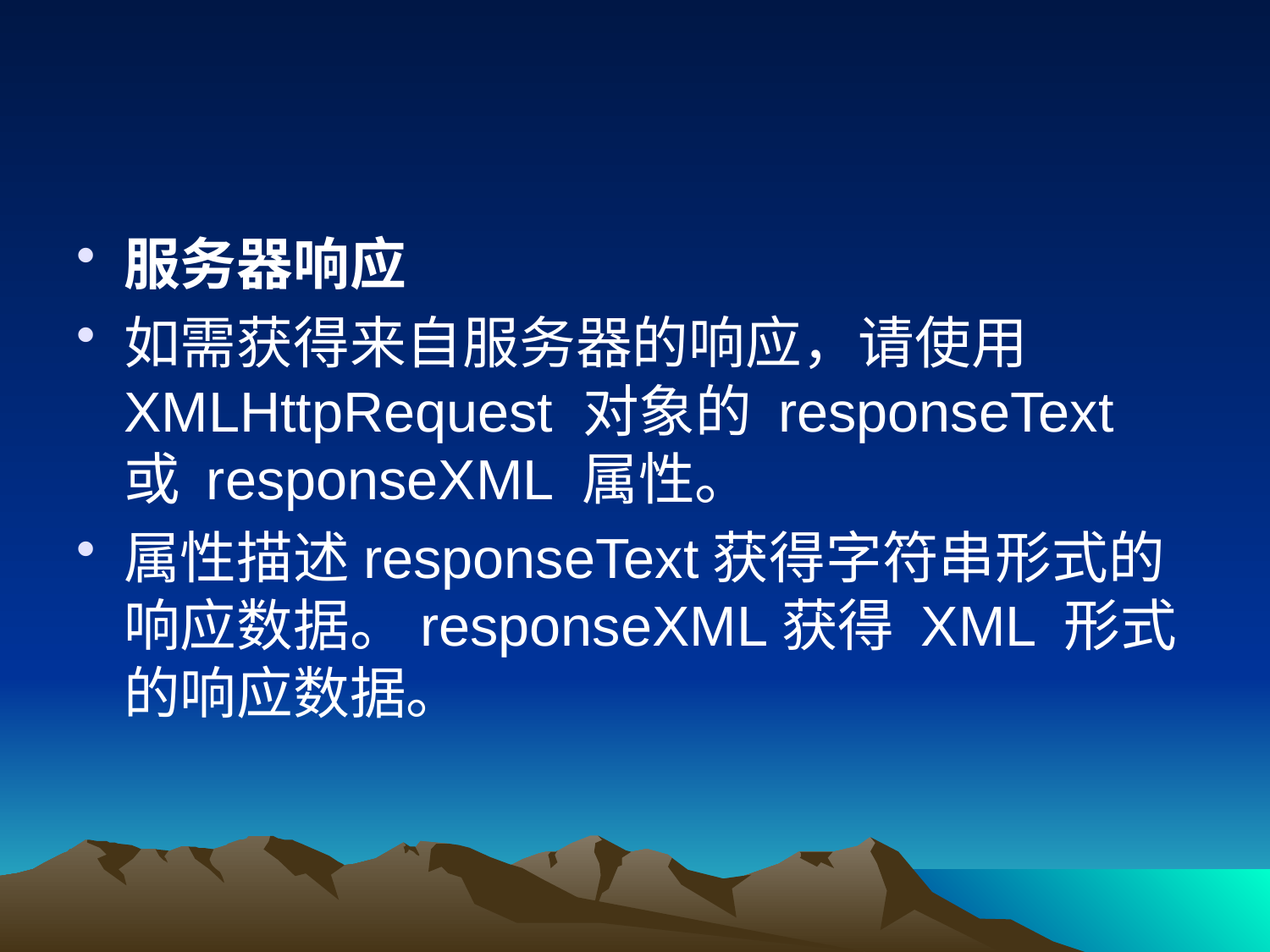

#
服务器响应
如需获得来自服务器的响应，请使用 XMLHttpRequest 对象的 responseText 或 responseXML 属性。
属性描述responseText获得字符串形式的响应数据。responseXML获得 XML 形式的响应数据。